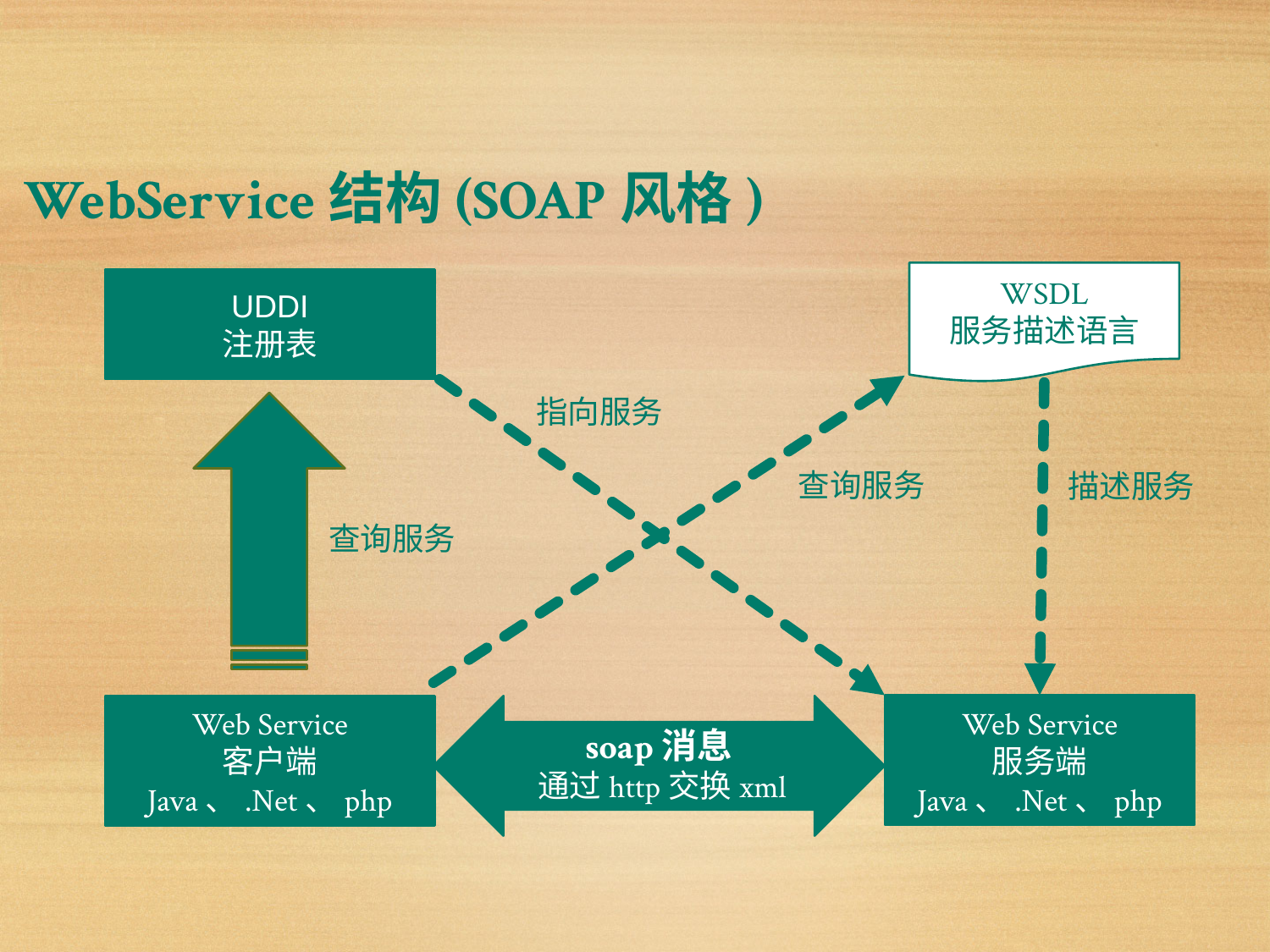

WebService结构(SOAP风格)
WSDL
服务描述语言
UDDI
注册表
指向服务

查询服务
描述服务
查询服务
Web Service
服务端
Java、.Net、php
Web Service
客户端
Java、.Net、php
soap消息

通过http交换xml